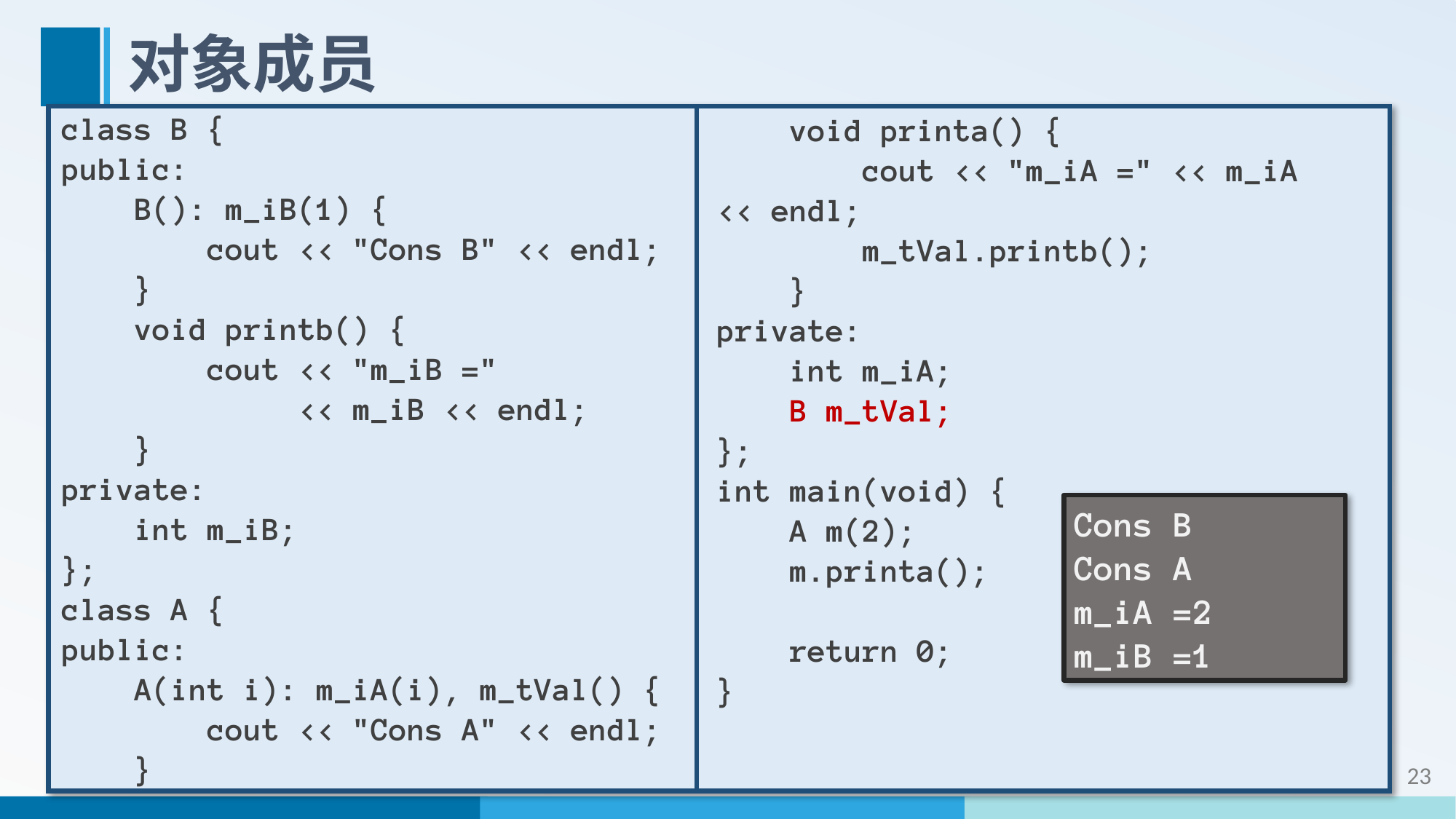

# 对象成员
class B {
public:
    B(): m_iB(1) {
        cout << "Cons B" << endl;
    }
    void printb() {
        cout << "m_iB ="
             << m_iB << endl;
    }
private:
    int m_iB;
};
class A {
public:
    A(int i): m_iA(i), m_tVal() {
        cout << "Cons A" << endl;
    }
    void printa() {
        cout << "m_iA =" << m_iA << endl;
        m_tVal.printb();
    }
private:
    int m_iA;
    B m_tVal;
};
int main(void) {
    A m(2);
    m.printa();

    return 0;
}

Cons B
Cons A
m_iA =2
m_iB =1